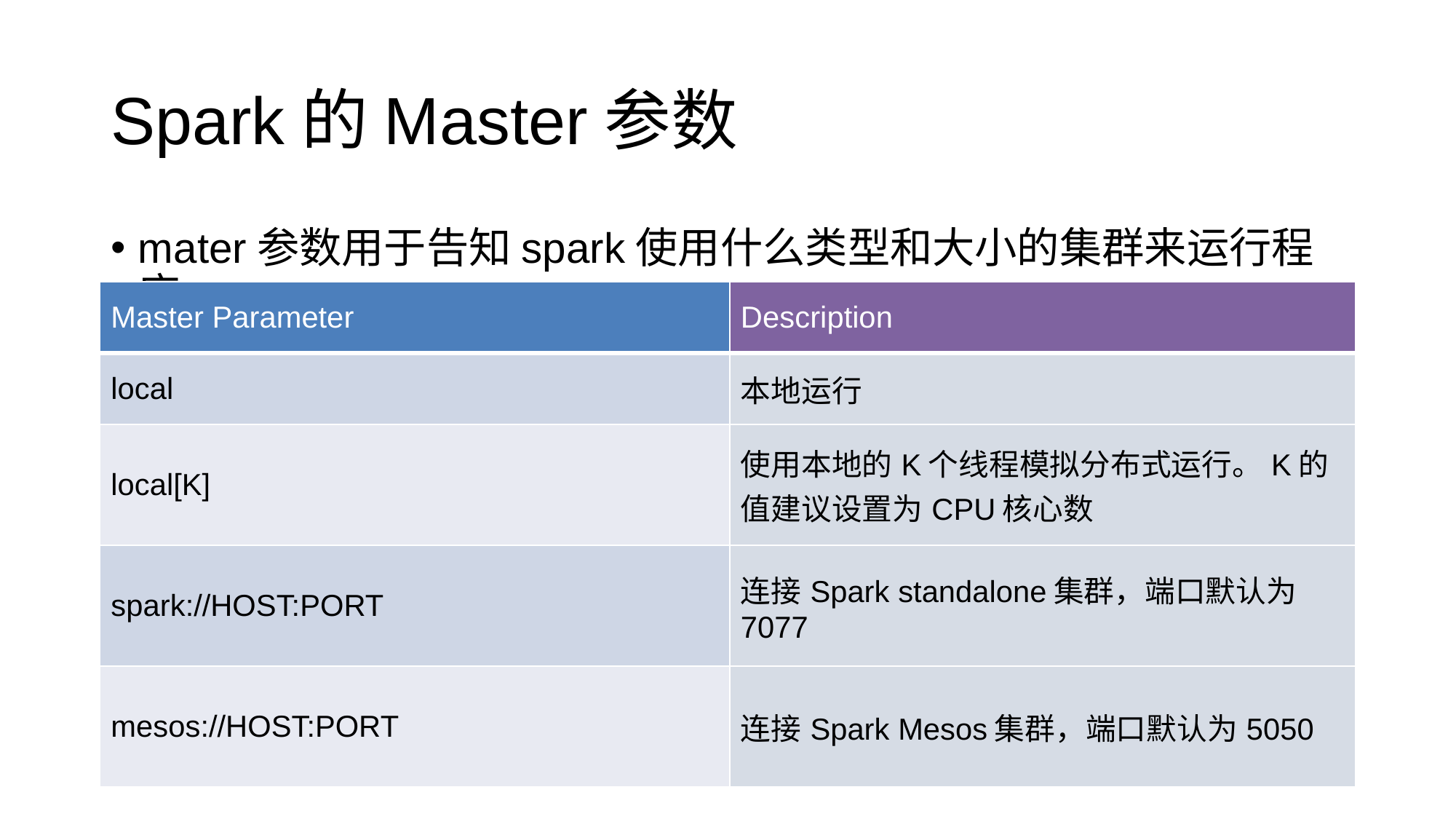

# Spark的Master参数
mater参数用于告知spark使用什么类型和大小的集群来运行程序
| Master Parameter | Description |
| --- | --- |
| local | 本地运行 |
| local[K] | 使用本地的K个线程模拟分布式运行。K的值建议设置为CPU核心数 |
| spark://HOST:PORT | 连接Spark standalone集群，端口默认为7077 |
| mesos://HOST:PORT | 连接Spark Mesos集群，端口默认为5050 |